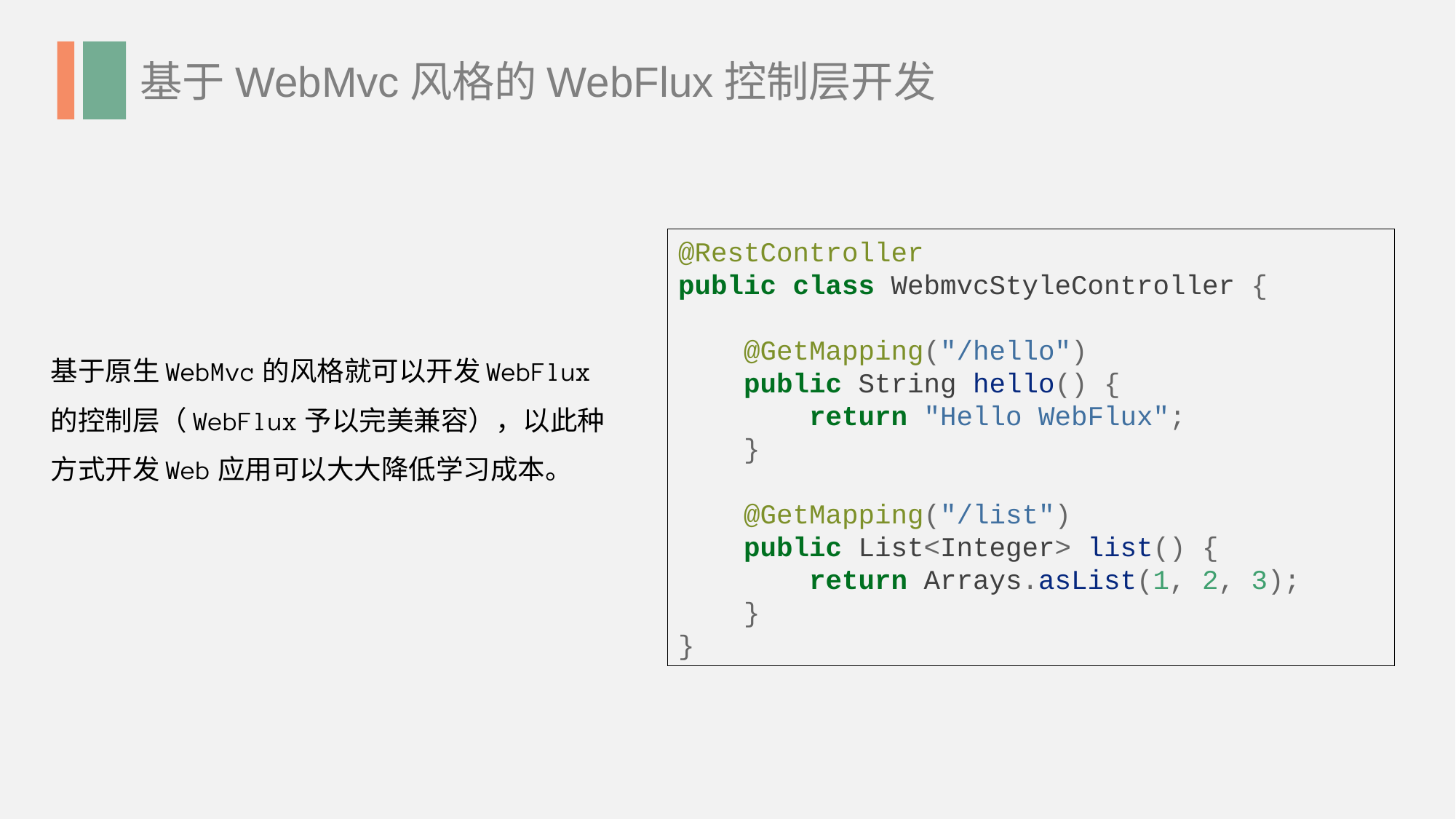

基于WebMvc风格的WebFlux控制层开发
@RestController
public class WebmvcStyleController {
    @GetMapping("/hello")
    public String hello() {
        return "Hello WebFlux";
    }
    @GetMapping("/list")
    public List<Integer> list() {
        return Arrays.asList(1, 2, 3);
    }
}
基于原生WebMvc的风格就可以开发WebFlux的控制层（WebFlux予以完美兼容），以此种方式开发Web应用可以大大降低学习成本。